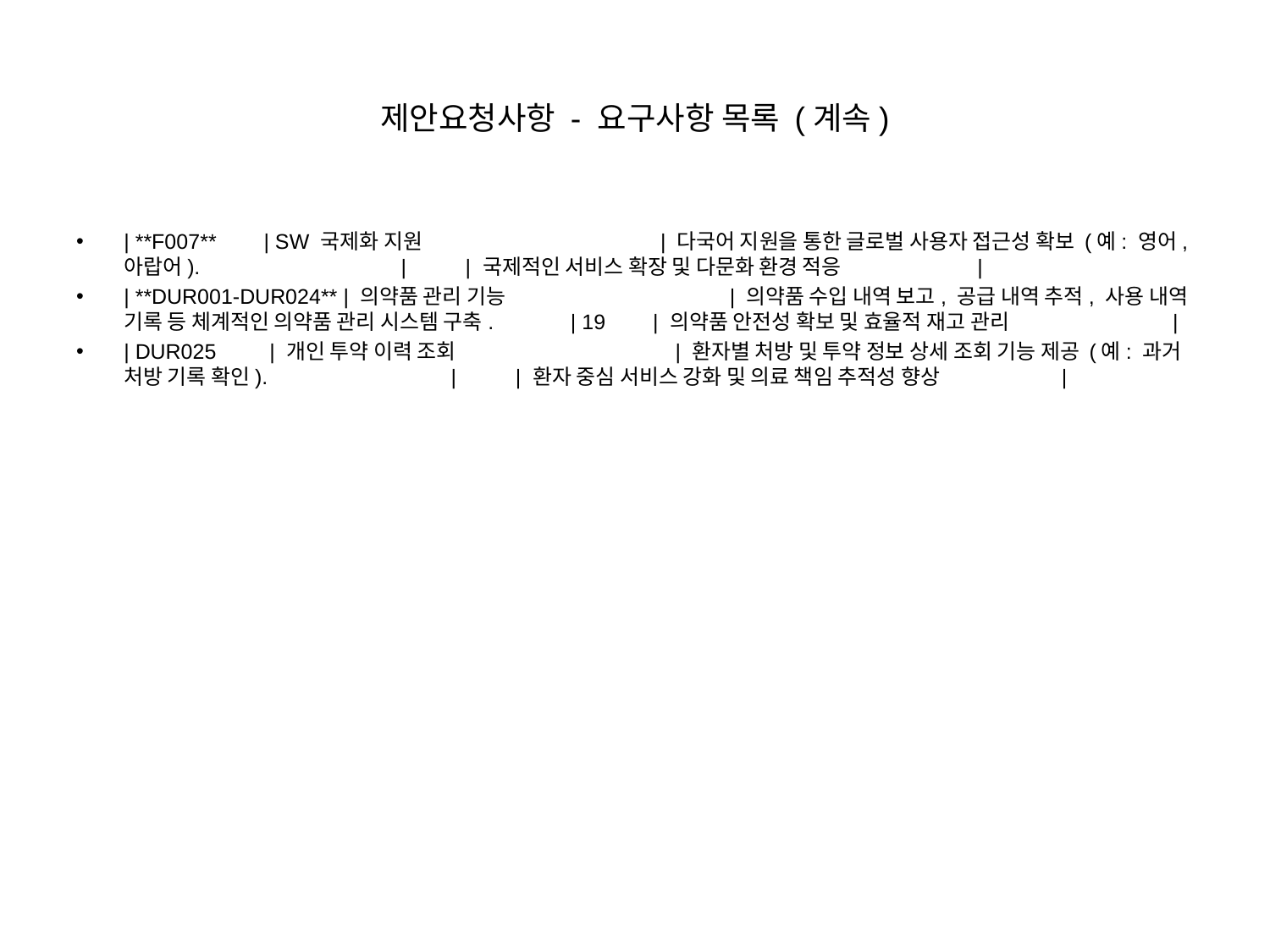

# 제안요청사항 - 요구사항 목록 (계속)
| **F007**        | SW 국제화 지원                                                  | 다국어 지원을 통한 글로벌 사용자 접근성 확보 (예: 영어, 아랍어).                                  |          | 국제적인 서비스 확장 및 다문화 환경 적응                            |
| **DUR001-DUR024** | 의약품 관리 기능                                               | 의약품 수입 내역 보고, 공급 내역 추적, 사용 내역 기록 등 체계적인 의약품 관리 시스템 구축.             | 19        | 의약품 안전성 확보 및 효율적 재고 관리                                  |
| DUR025         | 개인 투약 이력 조회                                              | 환자별 처방 및 투약 정보 상세 조회 기능 제공 (예: 과거 처방 기록 확인).                               |          | 환자 중심 서비스 강화 및 의료 책임 추적성 향상                         |